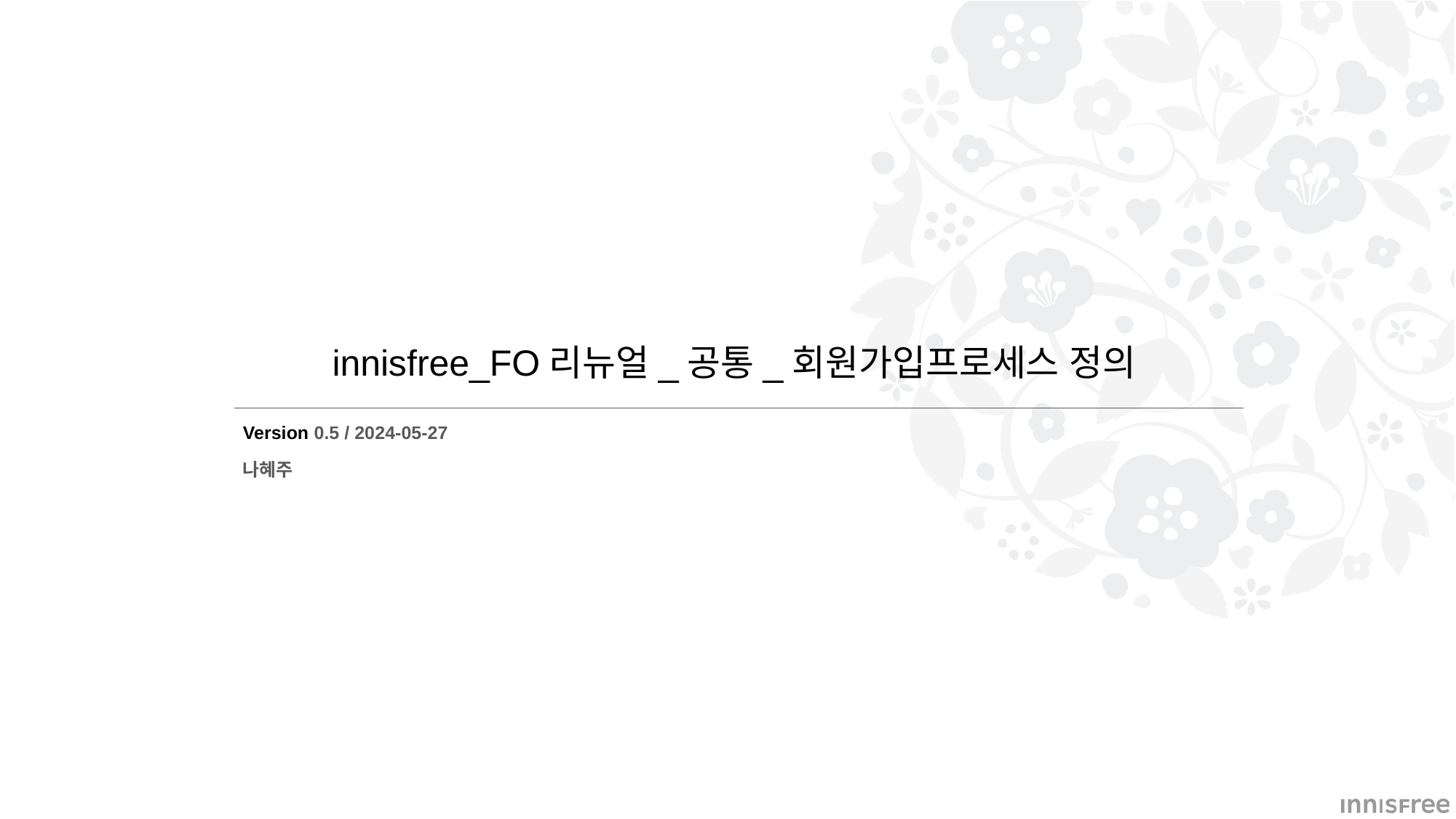

innisfree_FO리뉴얼_공통_회원가입프로세스 정의
Version 0.5 / 2024-05-27
나혜주